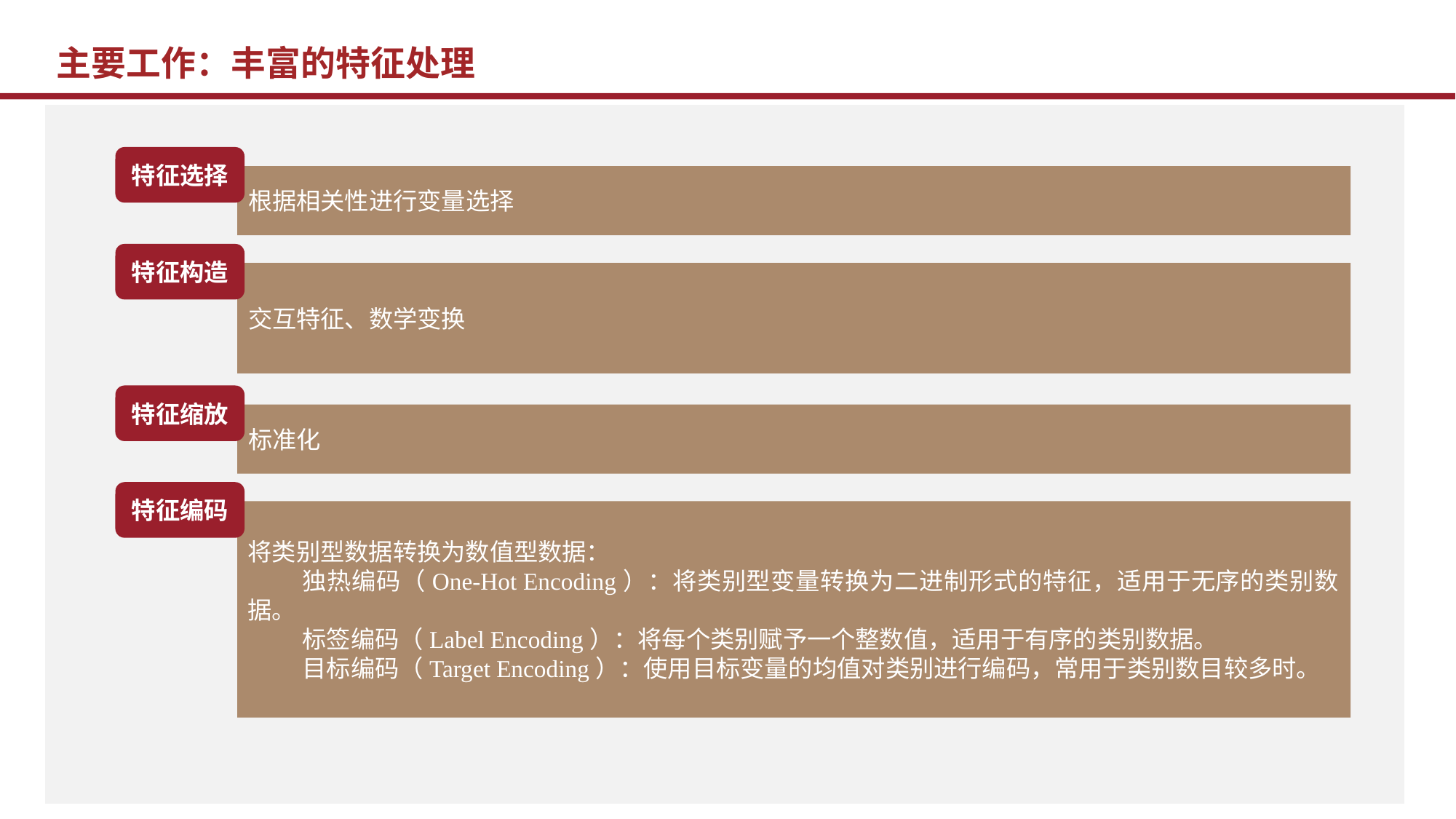

# 主要工作：丰富的特征处理

特征选择
根据相关性进行变量选择
特征构造
交互特征、数学变换
特征缩放
标准化
特征编码
将类别型数据转换为数值型数据：
独热编码（One-Hot Encoding）：将类别型变量转换为二进制形式的特征，适用于无序的类别数据。
标签编码（Label Encoding）：将每个类别赋予一个整数值，适用于有序的类别数据。
目标编码（Target Encoding）：使用目标变量的均值对类别进行编码，常用于类别数目较多时。

3